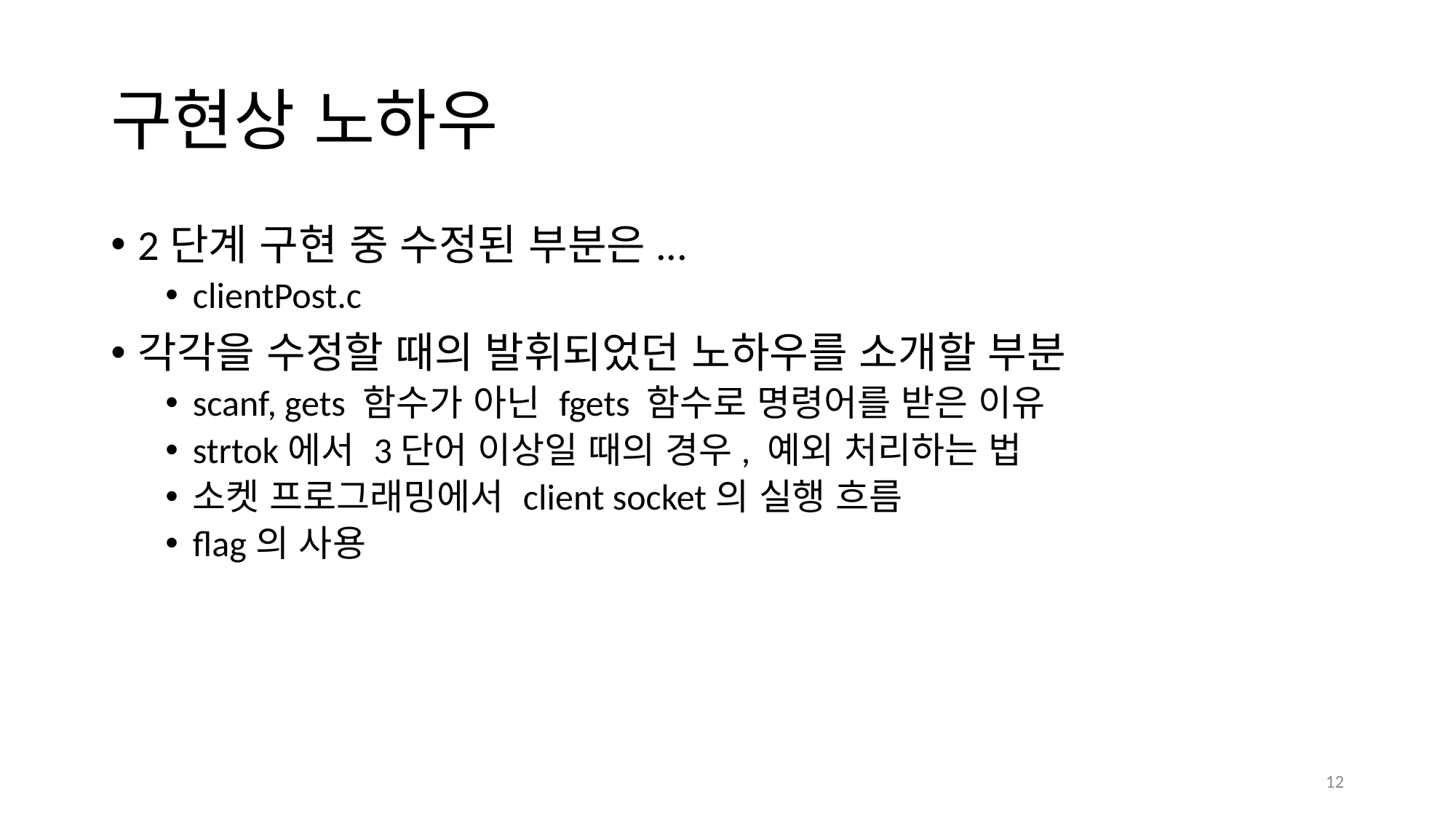

# 구현상 노하우
2단계 구현 중 수정된 부분은...
clientPost.c
각각을 수정할 때의 발휘되었던 노하우를 소개할 부분
scanf, gets 함수가 아닌 fgets 함수로 명령어를 받은 이유
strtok에서 3단어 이상일 때의 경우, 예외 처리하는 법
소켓 프로그래밍에서 client socket의 실행 흐름
flag의 사용

12